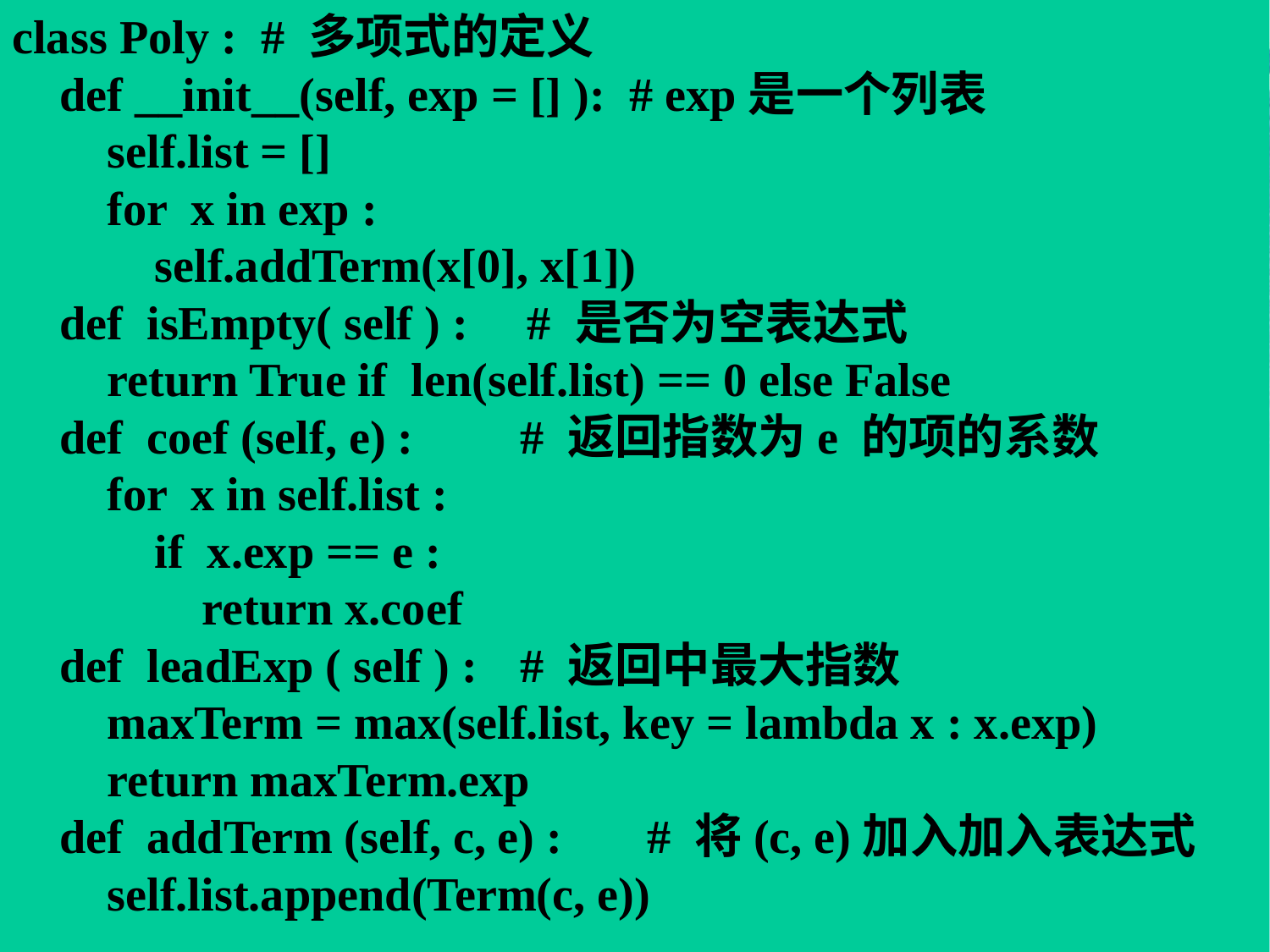

class Poly :  # 多项式的定义
    def __init__(self, exp = [] ):  # exp是一个列表
        self.list = []
        for  x in exp :
            self.addTerm(x[0], x[1])
    def  isEmpty( self ) :     # 是否为空表达式
        return True if  len(self.list) == 0 else False
    def  coef (self, e) :	# 返回指数为e 的项的系数
        for  x in self.list :
            if  x.exp == e :
                return x.coef
    def  leadExp ( self ) :  	# 返回中最大指数
        maxTerm = max(self.list, key = lambda x : x.exp)
        return maxTerm.exp
    def  addTerm (self, c, e) :	# 将(c, e)加入加入表达式
        self.list.append(Term(c, e))